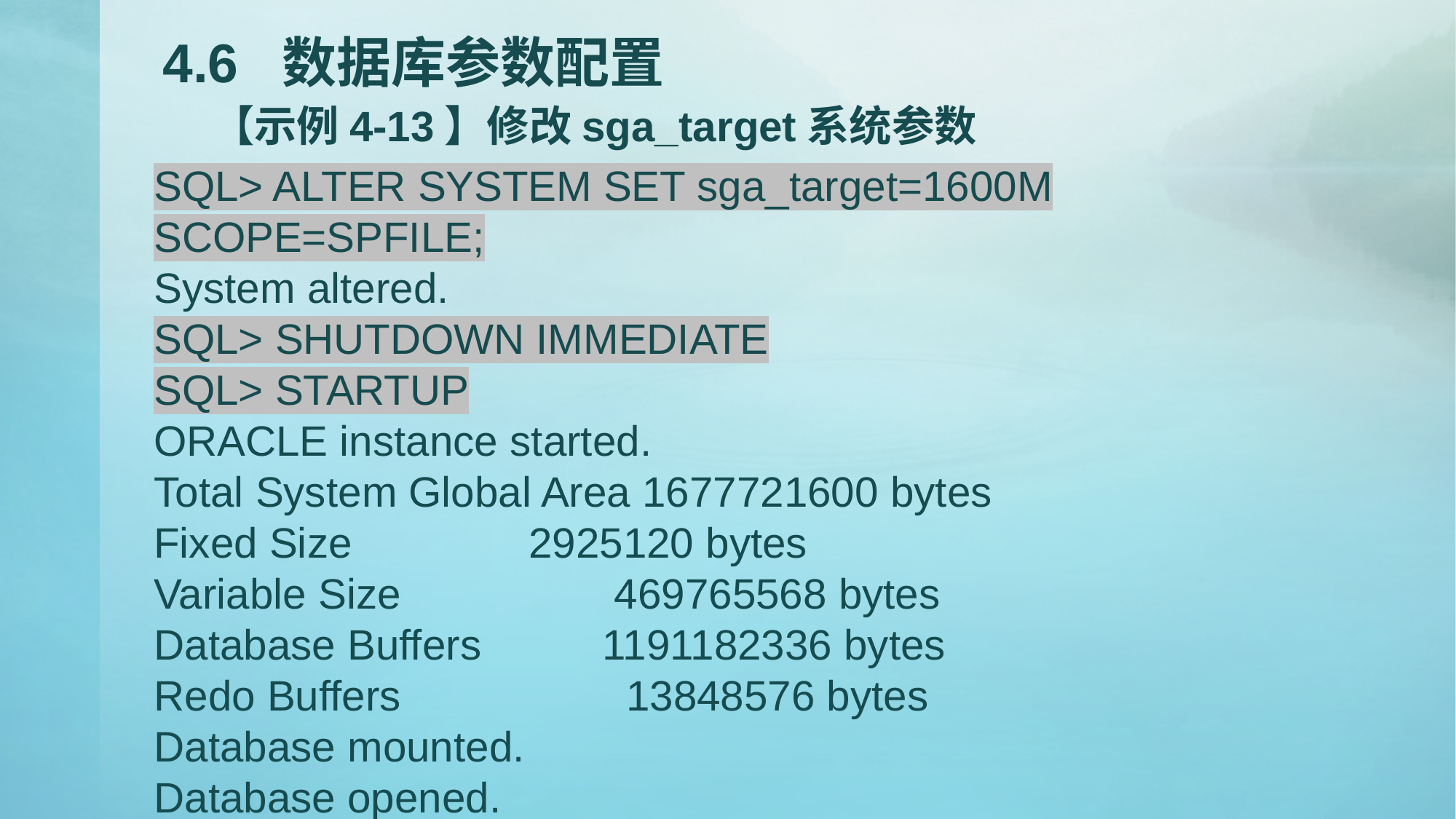

# 4.6  数据库参数配置 【示例4-13】修改sga_target系统参数
SQL> ALTER SYSTEM SET sga_target=1600M SCOPE=SPFILE;
System altered.
SQL> SHUTDOWN IMMEDIATE
SQL> STARTUP
ORACLE instance started.
Total System Global Area 1677721600 bytes
Fixed Size		    2925120 bytes
Variable Size		  469765568 bytes
Database Buffers	 1191182336 bytes
Redo Buffers		   13848576 bytes
Database mounted.
Database opened.